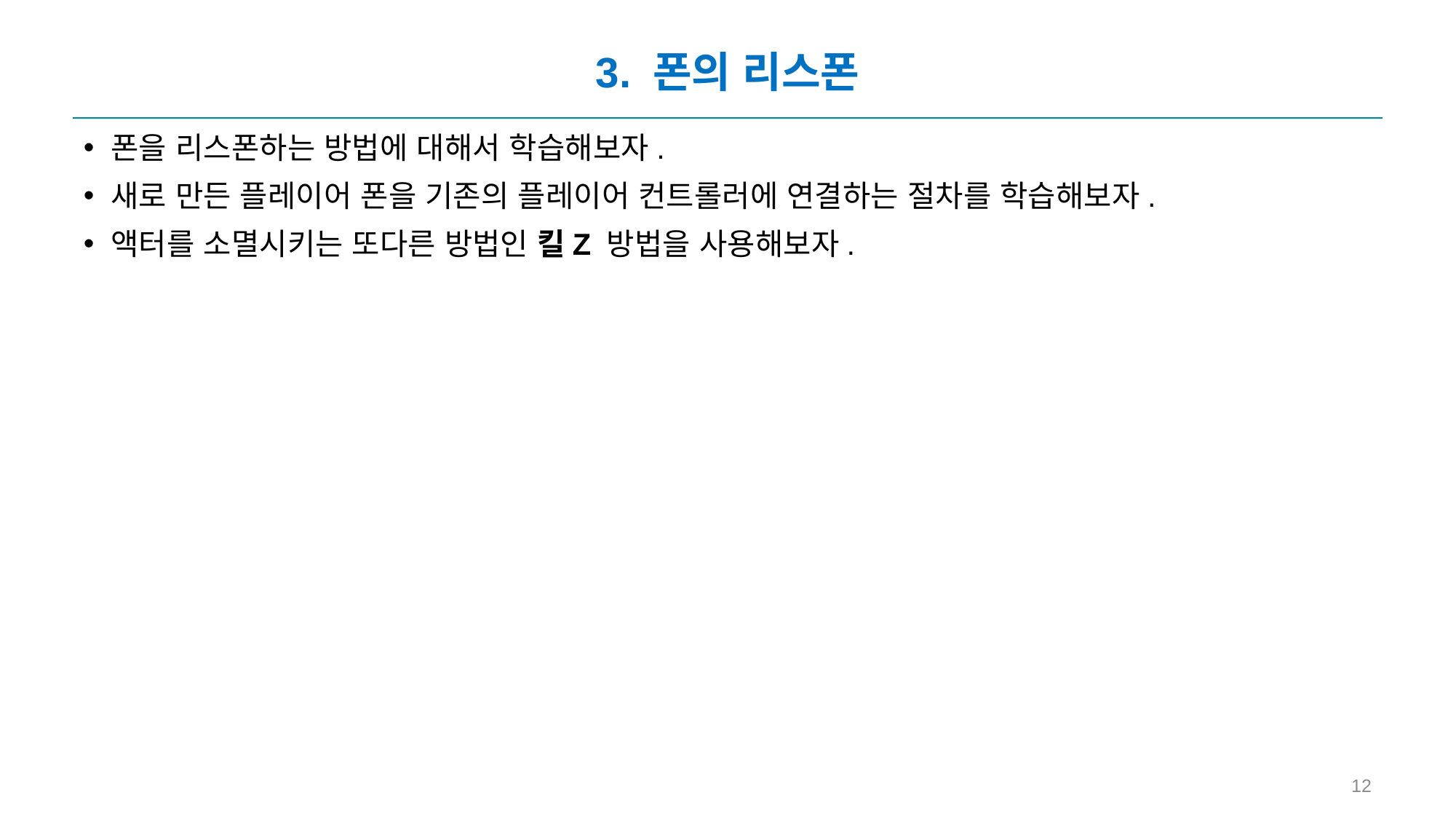

# 3. 폰의 리스폰
폰을 리스폰하는 방법에 대해서 학습해보자.
새로 만든 플레이어 폰을 기존의 플레이어 컨트롤러에 연결하는 절차를 학습해보자.
액터를 소멸시키는 또다른 방법인 킬Z 방법을 사용해보자.

12